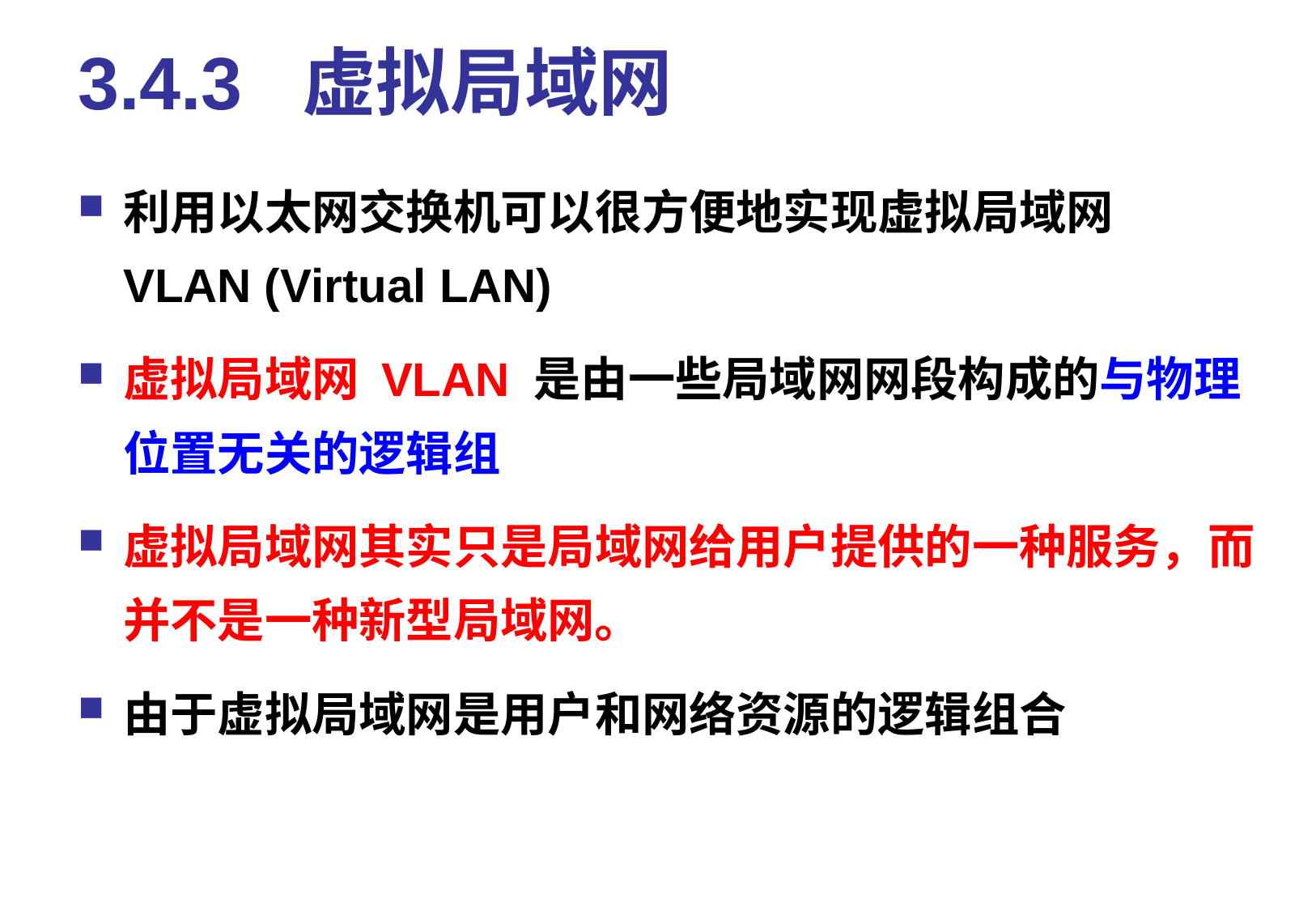

# 3.4.3  虚拟局域网
利用以太网交换机可以很方便地实现虚拟局域网 VLAN (Virtual LAN)
虚拟局域网 VLAN 是由一些局域网网段构成的与物理位置无关的逻辑组
虚拟局域网其实只是局域网给用户提供的一种服务，而并不是一种新型局域网。
由于虚拟局域网是用户和网络资源的逻辑组合